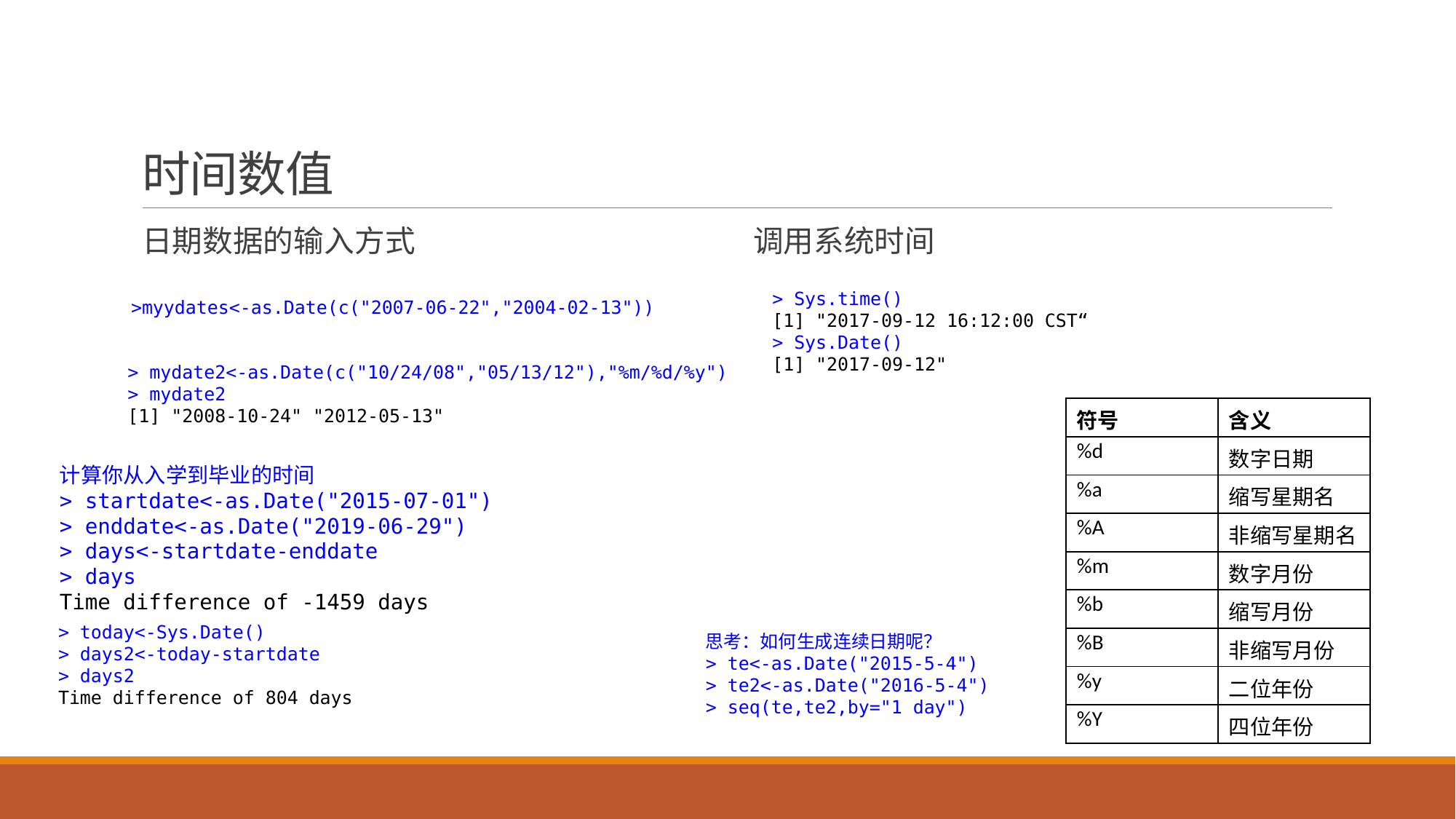

# 时间数值
日期数据的输入方式

调用系统时间
> Sys.time()
[1] "2017-09-12 16:12:00 CST“
> Sys.Date()
[1] "2017-09-12"

>myydates<-as.Date(c("2007-06-22","2004-02-13"))
> mydate2<-as.Date(c("10/24/08","05/13/12"),"%m/%d/%y")
> mydate2
[1] "2008-10-24" "2012-05-13"
| 符号 | 含义 |
| --- | --- |
| %d | 数字日期 |
| %a | 缩写星期名 |
| %A | 非缩写星期名 |
| %m | 数字月份 |
| %b | 缩写月份 |
| %B | 非缩写月份 |
| %y | 二位年份 |
| %Y | 四位年份 |
计算你从入学到毕业的时间
> startdate<-as.Date("2015-07-01")
> enddate<-as.Date("2019-06-29")
> days<-startdate-enddate
> days
Time difference of -1459 days
> today<-Sys.Date()
> days2<-today-startdate
> days2
Time difference of 804 days
思考：如何生成连续日期呢？
> te<-as.Date("2015-5-4")
> te2<-as.Date("2016-5-4")
> seq(te,te2,by="1 day")